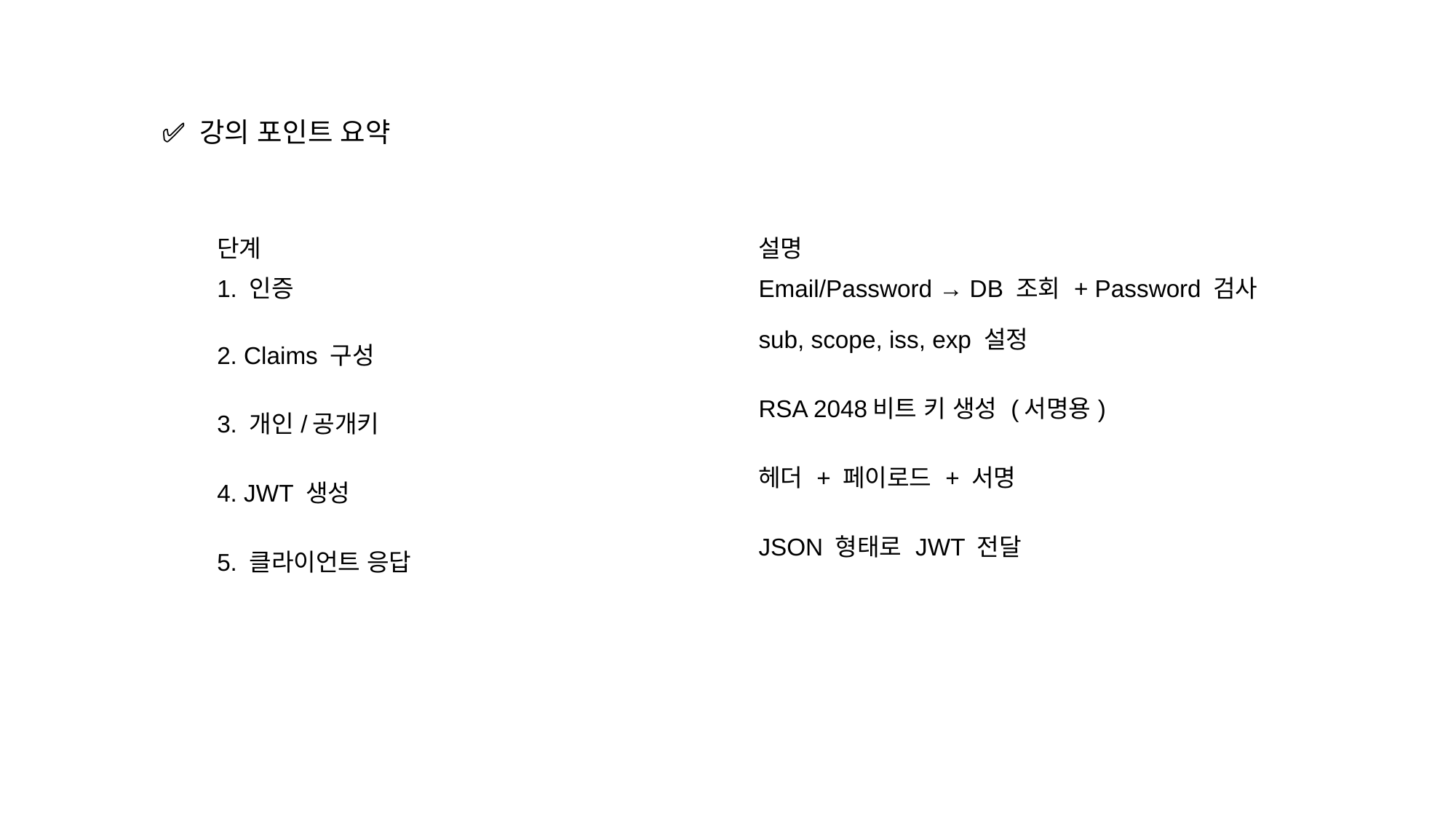

✅ 강의 포인트 요약
| 단계 | 설명 |
| --- | --- |
| 1. 인증 | Email/Password → DB 조회 + Password 검사 |
| 2. Claims 구성 | sub, scope, iss, exp 설정 |
| 3. 개인/공개키 | RSA 2048비트 키 생성 (서명용) |
| 4. JWT 생성 | 헤더 + 페이로드 + 서명 |
| 5. 클라이언트 응답 | JSON 형태로 JWT 전달 |